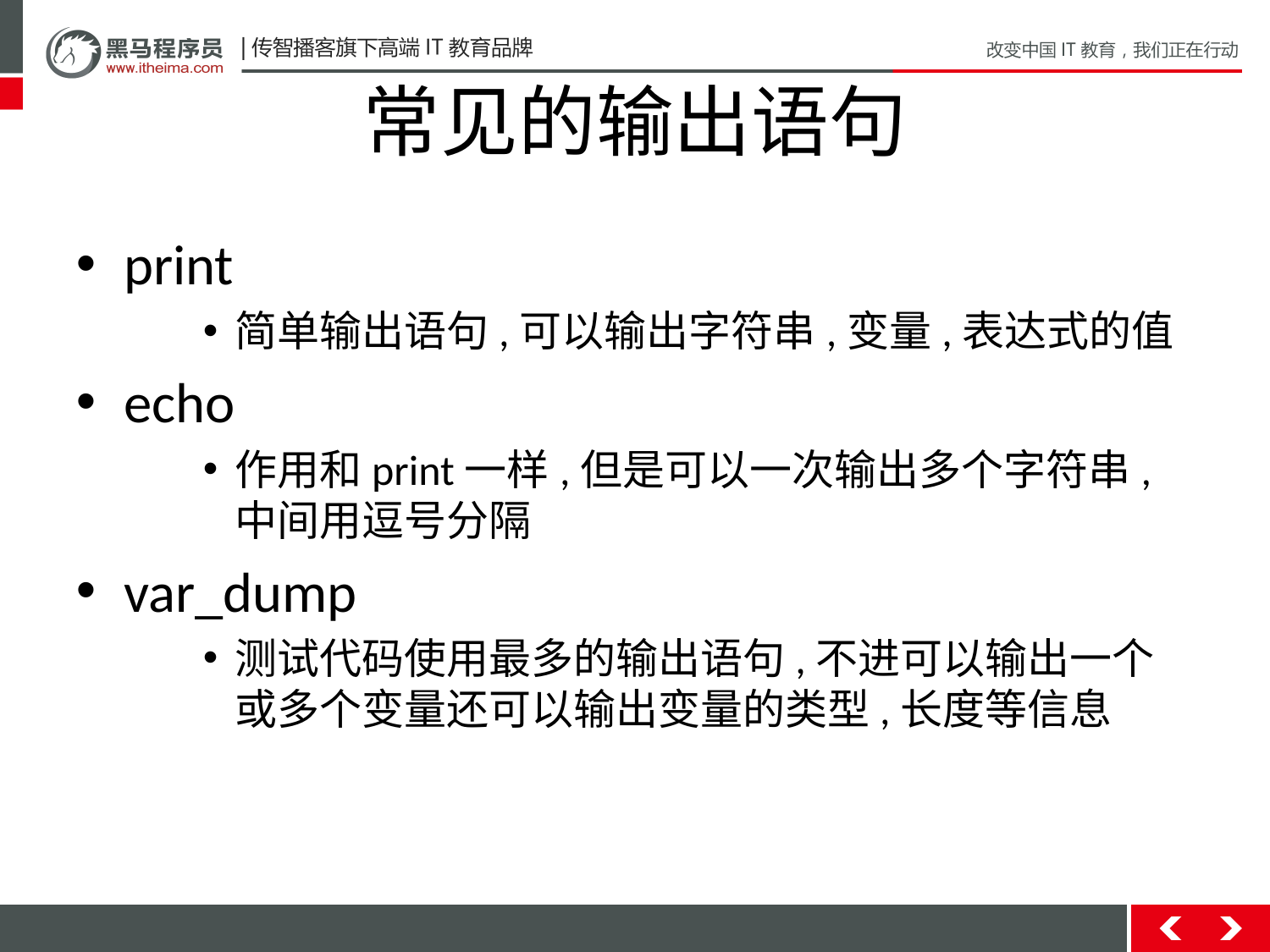

# 常见的输出语句
print
简单输出语句,可以输出字符串,变量,表达式的值
echo
作用和print一样,但是可以一次输出多个字符串,中间用逗号分隔
var_dump
测试代码使用最多的输出语句,不进可以输出一个或多个变量还可以输出变量的类型,长度等信息